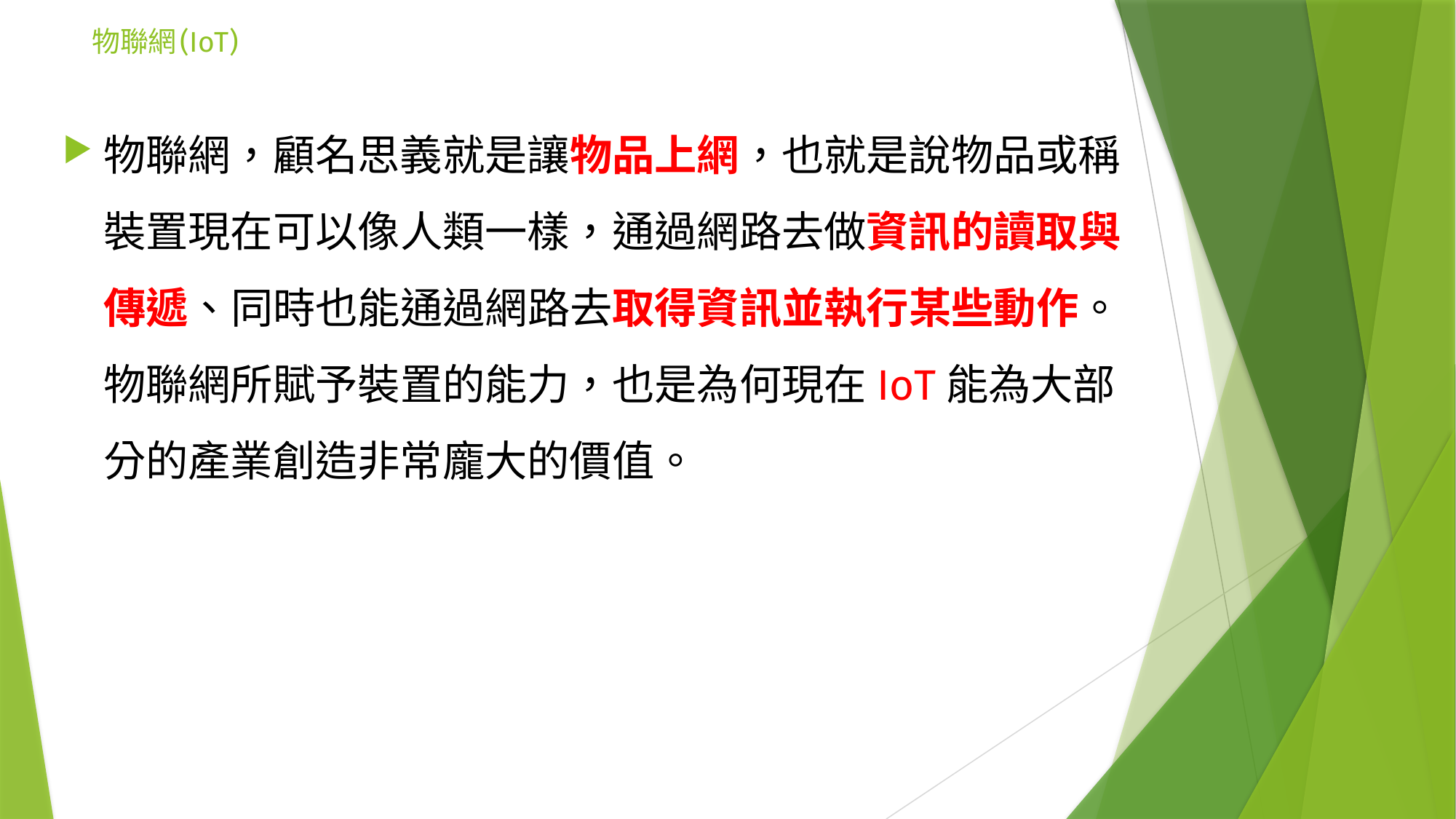

# 物聯網(IoT)
物聯網，顧名思義就是讓物品上網，也就是說物品或稱裝置現在可以像人類一樣，通過網路去做資訊的讀取與傳遞、同時也能通過網路去取得資訊並執行某些動作。 物聯網所賦予裝置的能力，也是為何現在IoT能為大部分的產業創造非常龐大的價值。